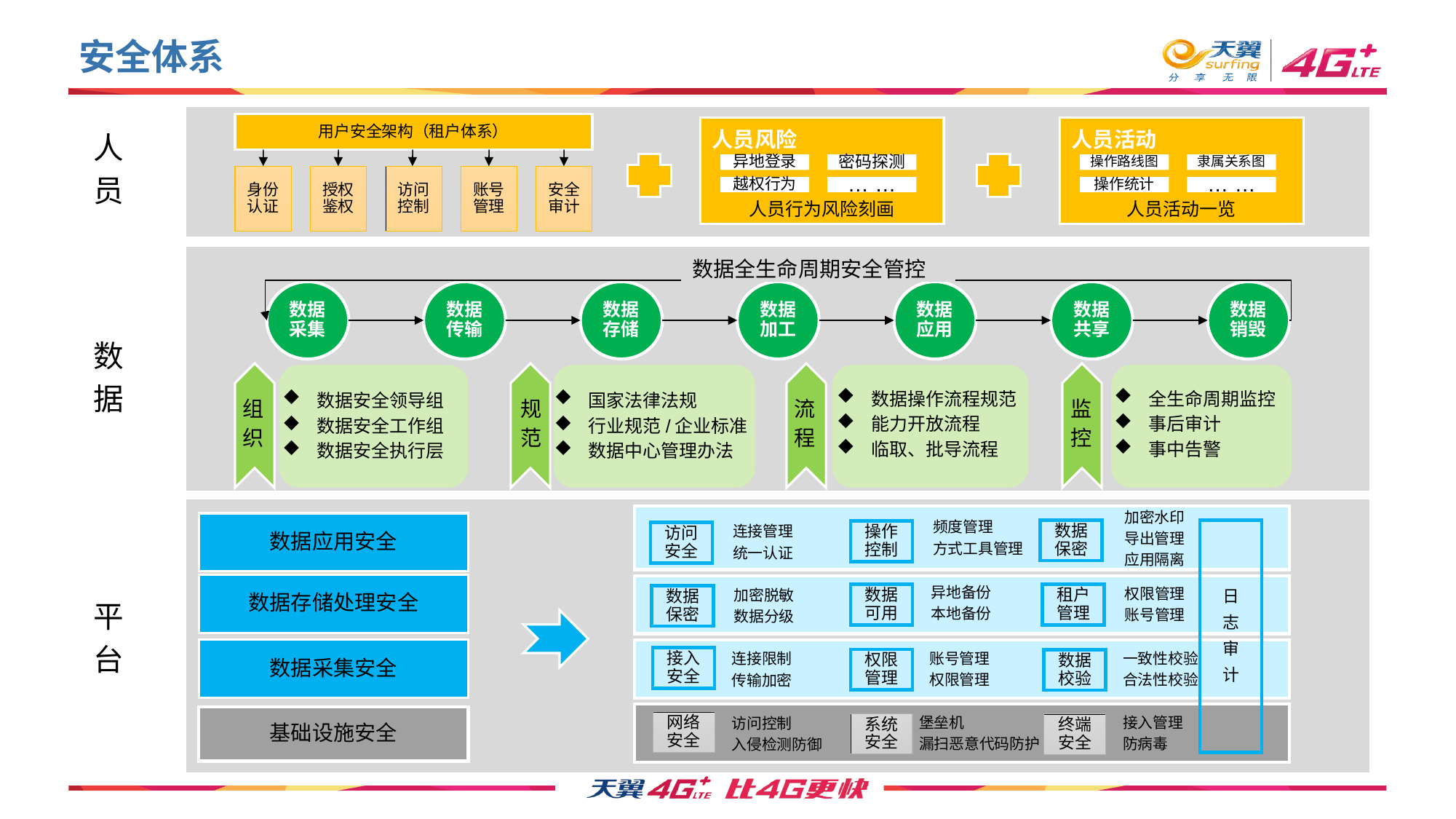

安全体系

用户安全架构（租户体系）

人员行为风险刻画

人员活动一览
人员风险
人员活动
人
员

异地登录
密码探测
操作路线图
隶属关系图
身份认证
授权鉴权
访问控制
账号管理
安全审计
越权行为
… …
操作统计
… …

数据全生命周期安全管控
数据采集
数据传输
数据存储
数据加工
数据应用
数据共享
数据销毁
数
据

数据操作流程规范
能力开放流程
临取、批导流程
全生命周期监控
事后审计
事中告警
数据安全领导组
数据安全工作组
数据安全执行层
国家法律法规
行业规范/企业标准
数据中心管理办法
组
织
规
范
流
程
监
控

加密水印
导出管理
应用隔离

频度管理
方式工具管理

数据应用安全
连接管理
统一认证

数据保密
日
志
审
计
操作控制
访问安全
数据存储处理安全

异地备份
本地备份

权限管理
账号管理

加密脱敏
数据分级

租户管理
数据可用
数据保密
平
台

数据采集安全
账号管理
权限管理

一致性校验
合法性校验

连接限制
传输加密

接入安全
权限管理
数据校验

基础设施安全
堡垒机
漏扫恶意代码防护

接入管理
防病毒

访问控制
入侵检测防御

网络安全
系统安全
终端安全